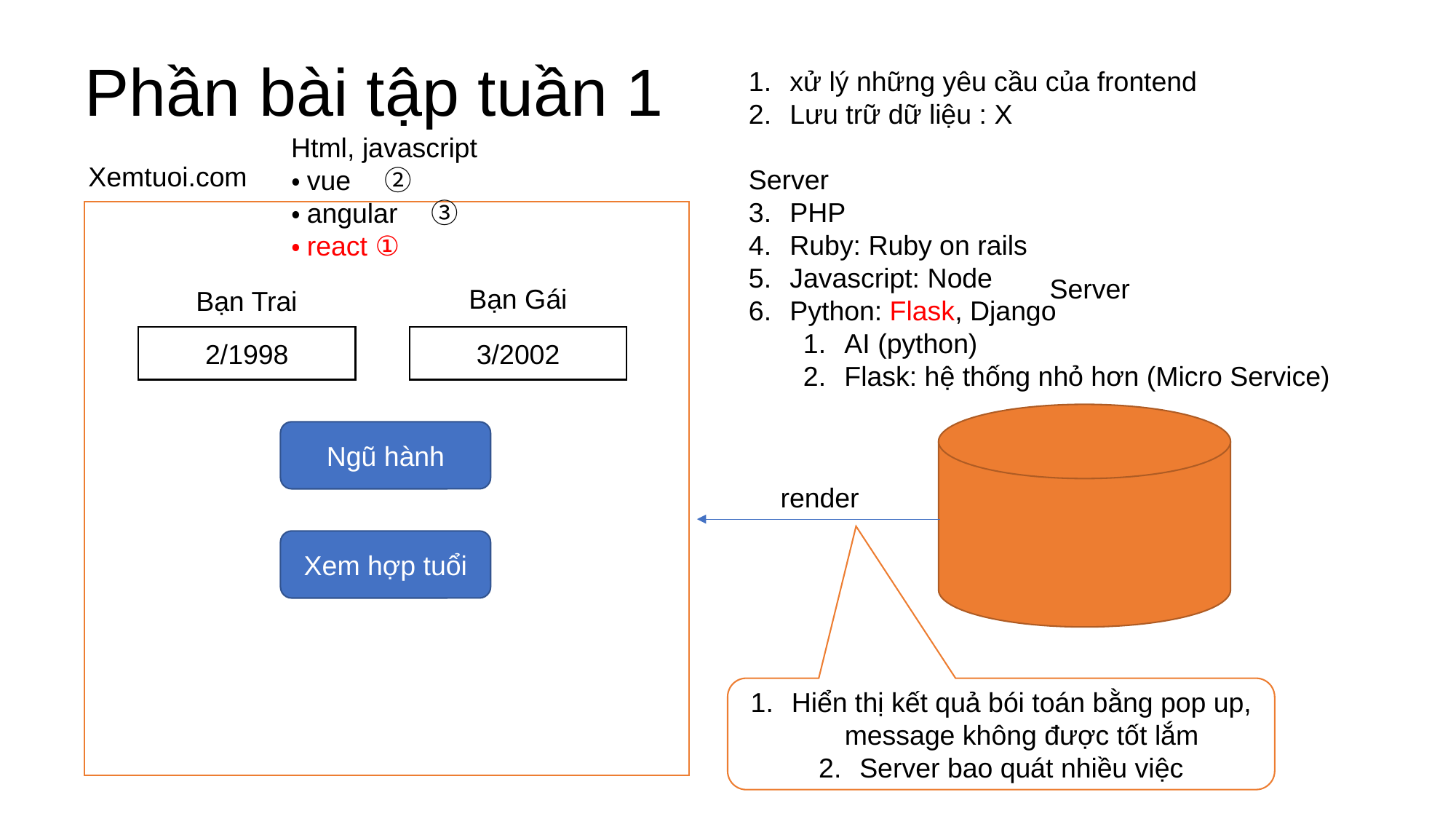

# Phần bài tập tuần 1
xử lý những yêu cầu của frontend
Lưu trữ dữ liệu : X

Server
PHP
Ruby: Ruby on rails
Javascript: Node
Python: Flask, Django
AI (python)
Flask: hệ thống nhỏ hơn (Micro Service)
Html, javascript
・vue　②
・angular　③
・react ①
Xemtuoi.com

Server
Bạn Gái
Bạn Trai
3/2002
2/1998

Ngũ hành
render
Xem hợp tuổi
Hiển thị kết quả bói toán bằng pop up, message không được tốt lắm
Server bao quát nhiều việc